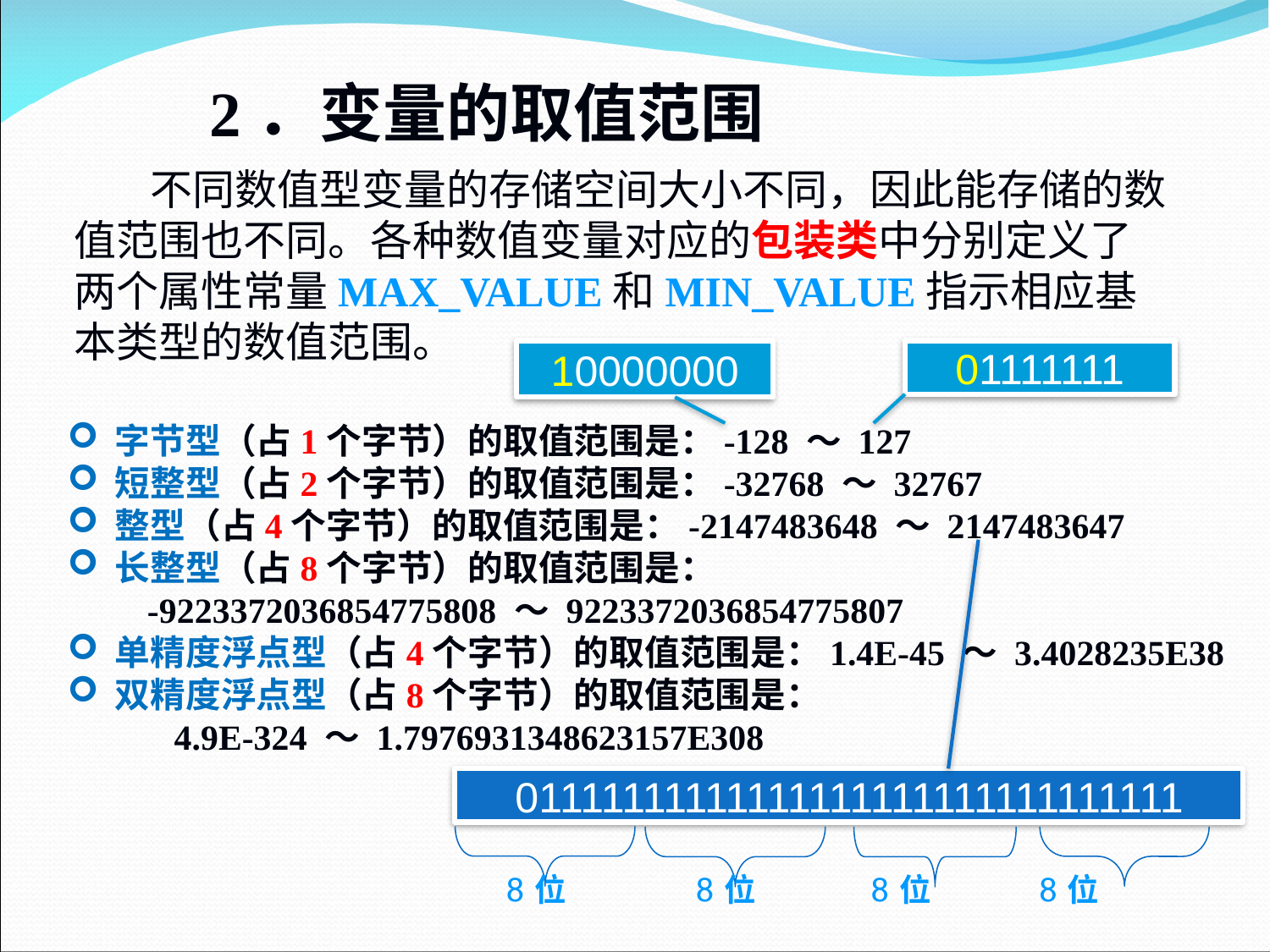

2．变量的取值范围
       不同数值型变量的存储空间大小不同，因此能存储的数值范围也不同。各种数值变量对应的包装类中分别定义了两个属性常量MAX_VALUE和MIN_VALUE指示相应基本类型的数值范围。
10000000
01111111
字节型（占1个字节）的取值范围是：-128 ～ 127
短整型（占2个字节）的取值范围是：-32768 ～ 32767
整型（占4个字节）的取值范围是：-2147483648 ～ 2147483647
长整型（占8个字节）的取值范围是：
         -9223372036854775808 ～ 9223372036854775807
单精度浮点型（占4个字节）的取值范围是：1.4E-45 ～ 3.4028235E38
双精度浮点型（占8个字节）的取值范围是：
            4.9E-324 ～ 1.7976931348623157E308

01111111111111111111111111111111

  8位                 8位               8位              8位